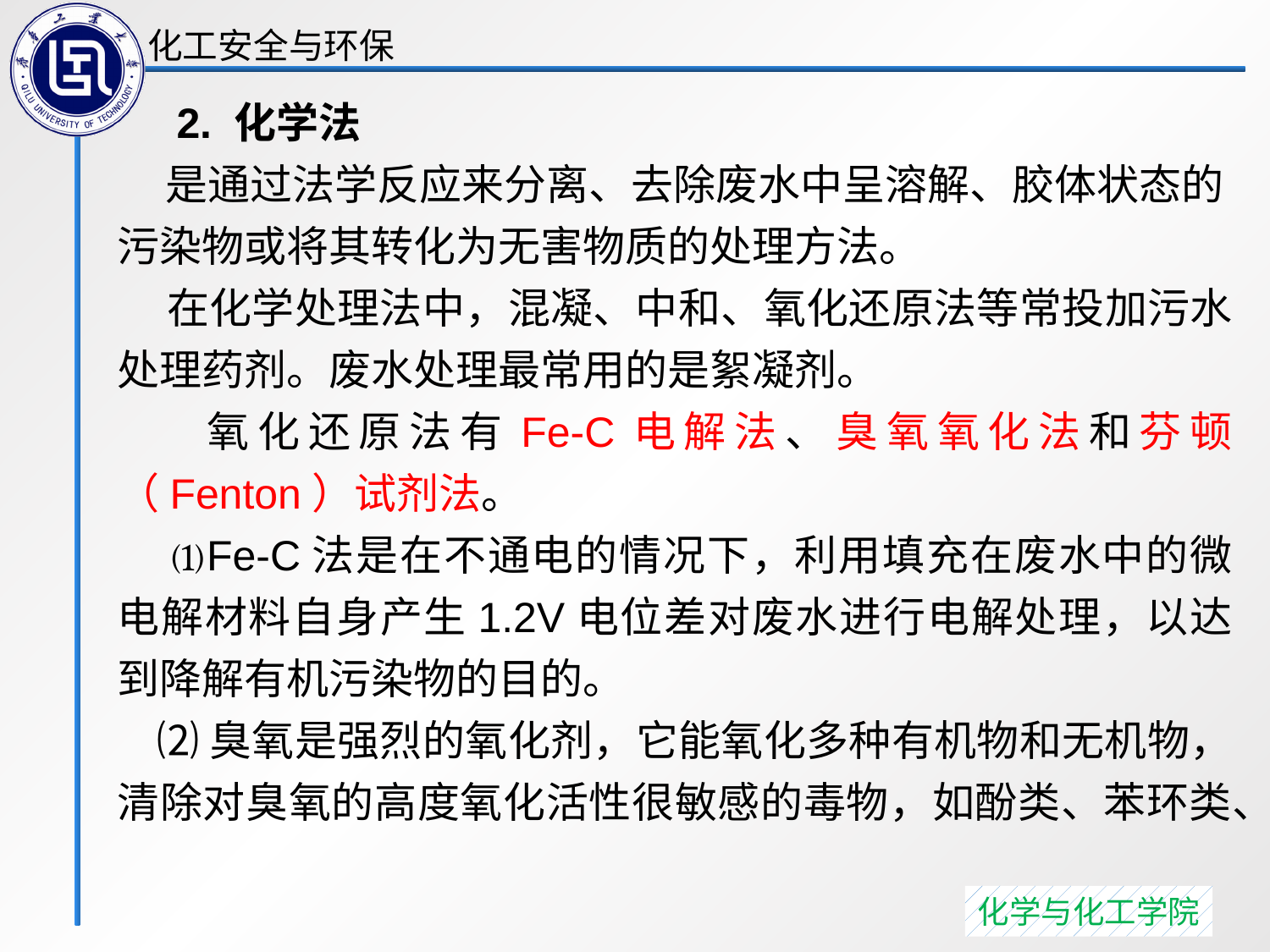

2. 化学法
    是通过法学反应来分离、去除废水中呈溶解、胶体状态的污染物或将其转化为无害物质的处理方法。
    在化学处理法中，混凝、中和、氧化还原法等常投加污水处理药剂。废水处理最常用的是絮凝剂。
    氧化还原法有Fe-C电解法、臭氧氧化法和芬顿（Fenton）试剂法。
    ⑴Fe-C法是在不通电的情况下，利用填充在废水中的微电解材料自身产生1.2V电位差对废水进行电解处理，以达到降解有机污染物的目的。
    ⑵臭氧是强烈的氧化剂，它能氧化多种有机物和无机物，清除对臭氧的高度氧化活性很敏感的毒物，如酚类、苯环类、